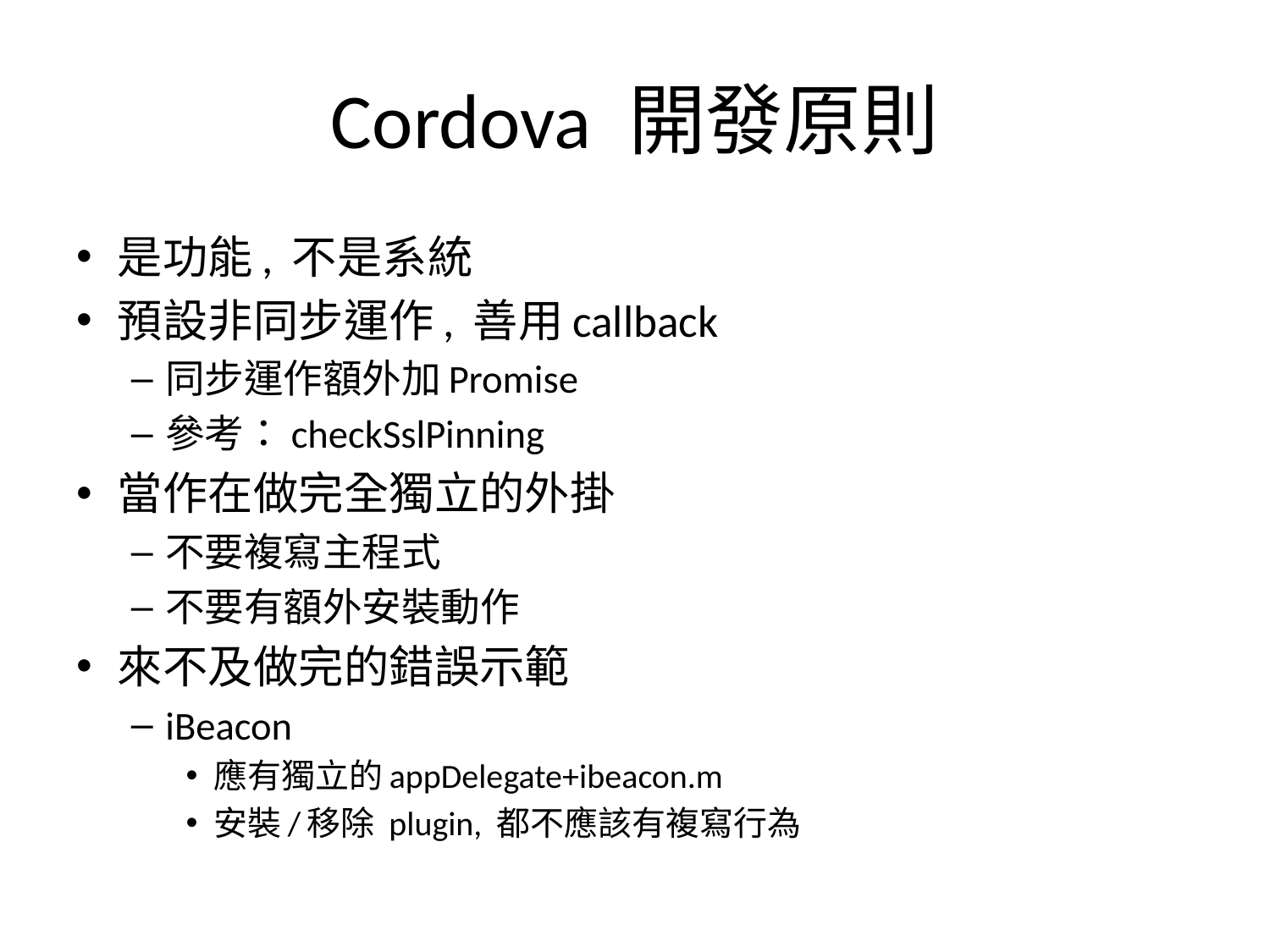

# Cordova 開發原則
是功能, 不是系統
預設非同步運作, 善用callback
同步運作額外加Promise
參考：checkSslPinning
當作在做完全獨立的外掛
不要複寫主程式
不要有額外安裝動作
來不及做完的錯誤示範
iBeacon
應有獨立的appDelegate+ibeacon.m
安裝/移除 plugin, 都不應該有複寫行為